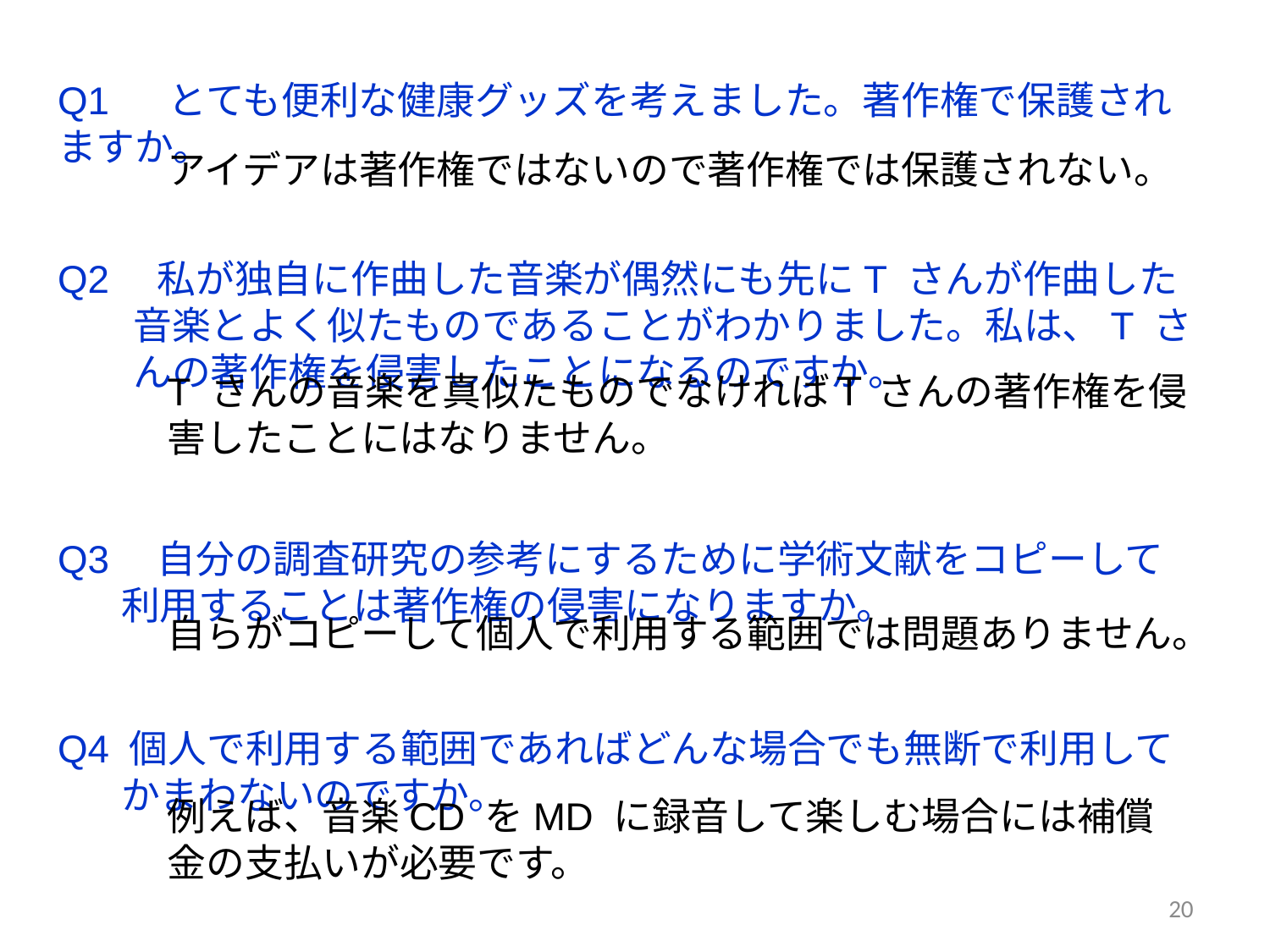

Q1 　とても便利な健康グッズを考えました。著作権で保護されますか。

Q2　私が独自に作曲した音楽が偶然にも先にT さんが作曲した音楽とよく似たものであることがわかりました。私は、T さんの著作権を侵害したことになるのですか。

Q3　自分の調査研究の参考にするために学術文献をコピーして利用することは著作権の侵害になりますか。

Q4 個人で利用する範囲であればどんな場合でも無断で利用してかまわないのですか。

アイデアは著作権ではないので著作権では保護されない。
T さんの音楽を真似たものでなければＴ さんの著作権を侵害したことにはなりません。
自らがコピーして個人で利用する範囲では問題ありません。
例えば、音楽CD をMD に録音して楽しむ場合には補償金の支払いが必要です。
20